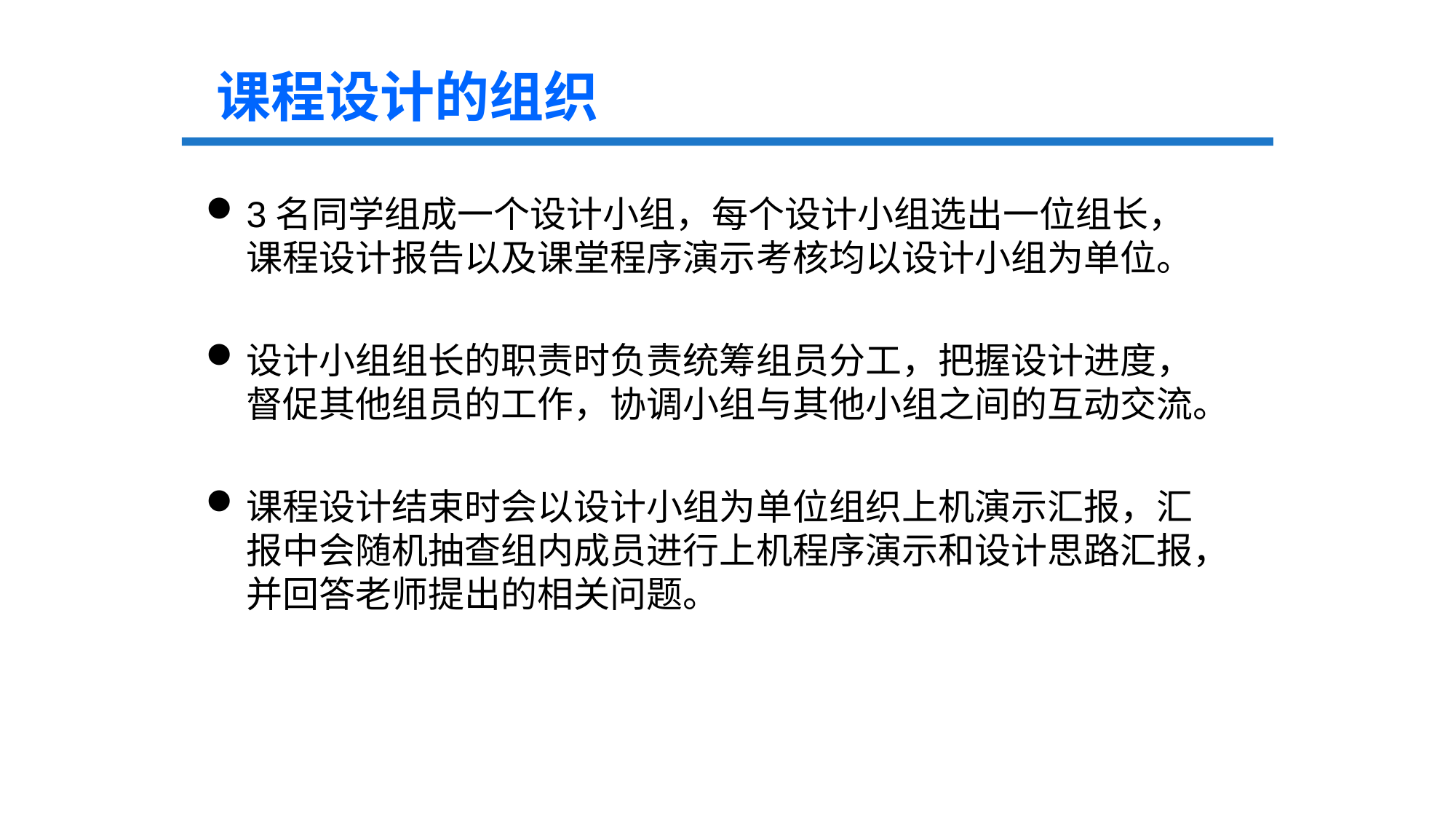

课程设计的组织

3名同学组成一个设计小组，每个设计小组选出一位组长，课程设计报告以及课堂程序演示考核均以设计小组为单位。
设计小组组长的职责时负责统筹组员分工，把握设计进度，督促其他组员的工作，协调小组与其他小组之间的互动交流。
课程设计结束时会以设计小组为单位组织上机演示汇报，汇报中会随机抽查组内成员进行上机程序演示和设计思路汇报，并回答老师提出的相关问题。